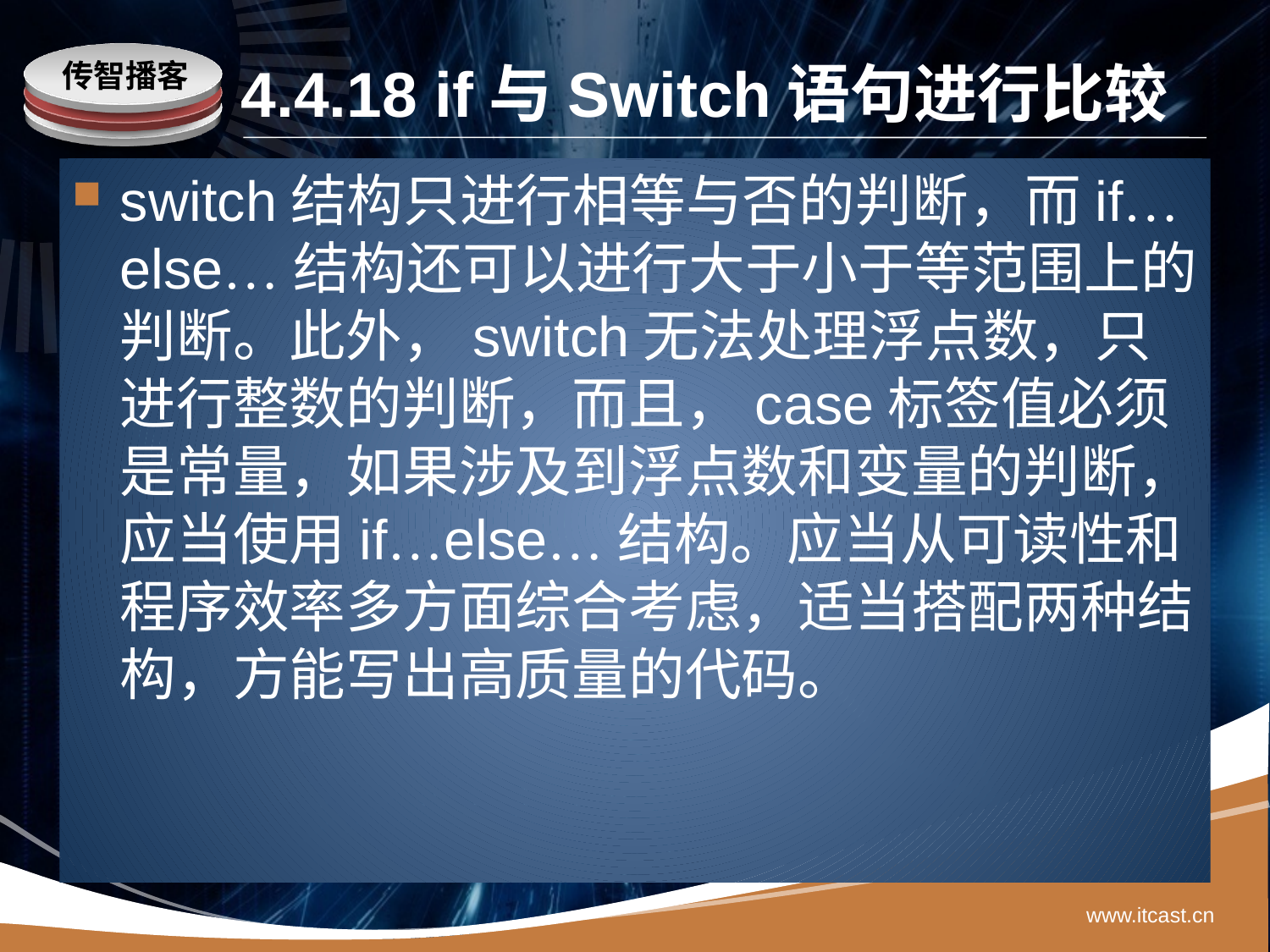

# 4.4.18 if与Switch语句进行比较
switch结构只进行相等与否的判断，而if…else…结构还可以进行大于小于等范围上的判断。此外，switch无法处理浮点数，只进行整数的判断，而且，case标签值必须是常量，如果涉及到浮点数和变量的判断，应当使用if…else…结构。应当从可读性和程序效率多方面综合考虑，适当搭配两种结构，方能写出高质量的代码。
www.itcast.cn